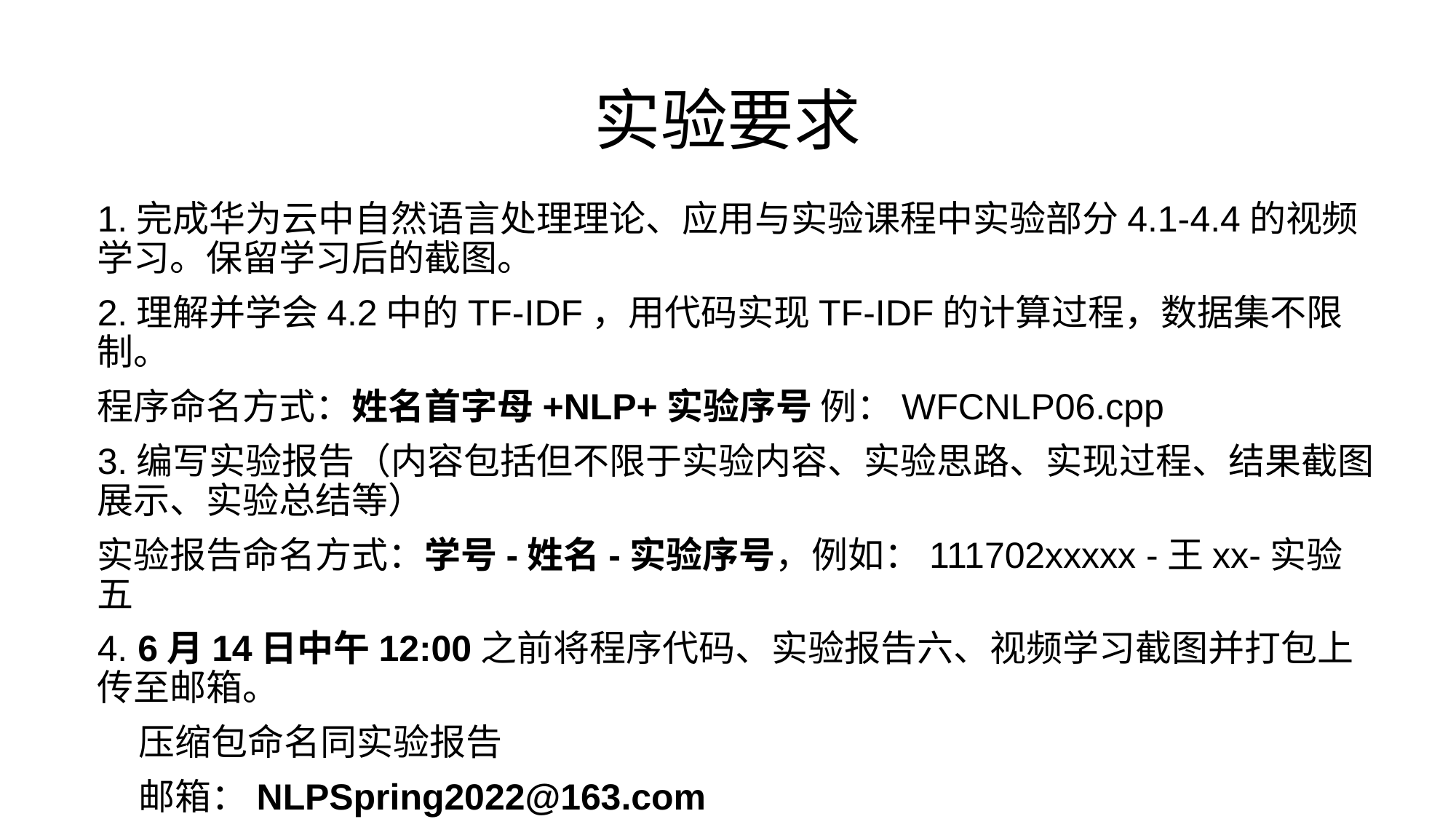

# 实验要求
1.完成华为云中自然语言处理理论、应用与实验课程中实验部分4.1-4.4的视频学习。保留学习后的截图。
2.理解并学会4.2中的TF-IDF，用代码实现TF-IDF的计算过程，数据集不限制。
程序命名方式：姓名首字母+NLP+实验序号 例：WFCNLP06.cpp
3.编写实验报告（内容包括但不限于实验内容、实验思路、实现过程、结果截图展示、实验总结等）
实验报告命名方式：学号-姓名-实验序号，例如：111702xxxxx -王xx-实验五
4. 6月14日中午12:00之前将程序代码、实验报告六、视频学习截图并打包上传至邮箱。
    压缩包命名同实验报告
    邮箱：NLPSpring2022@163.com
    邮件主题：姓名+实验序号  例：王xx实验六